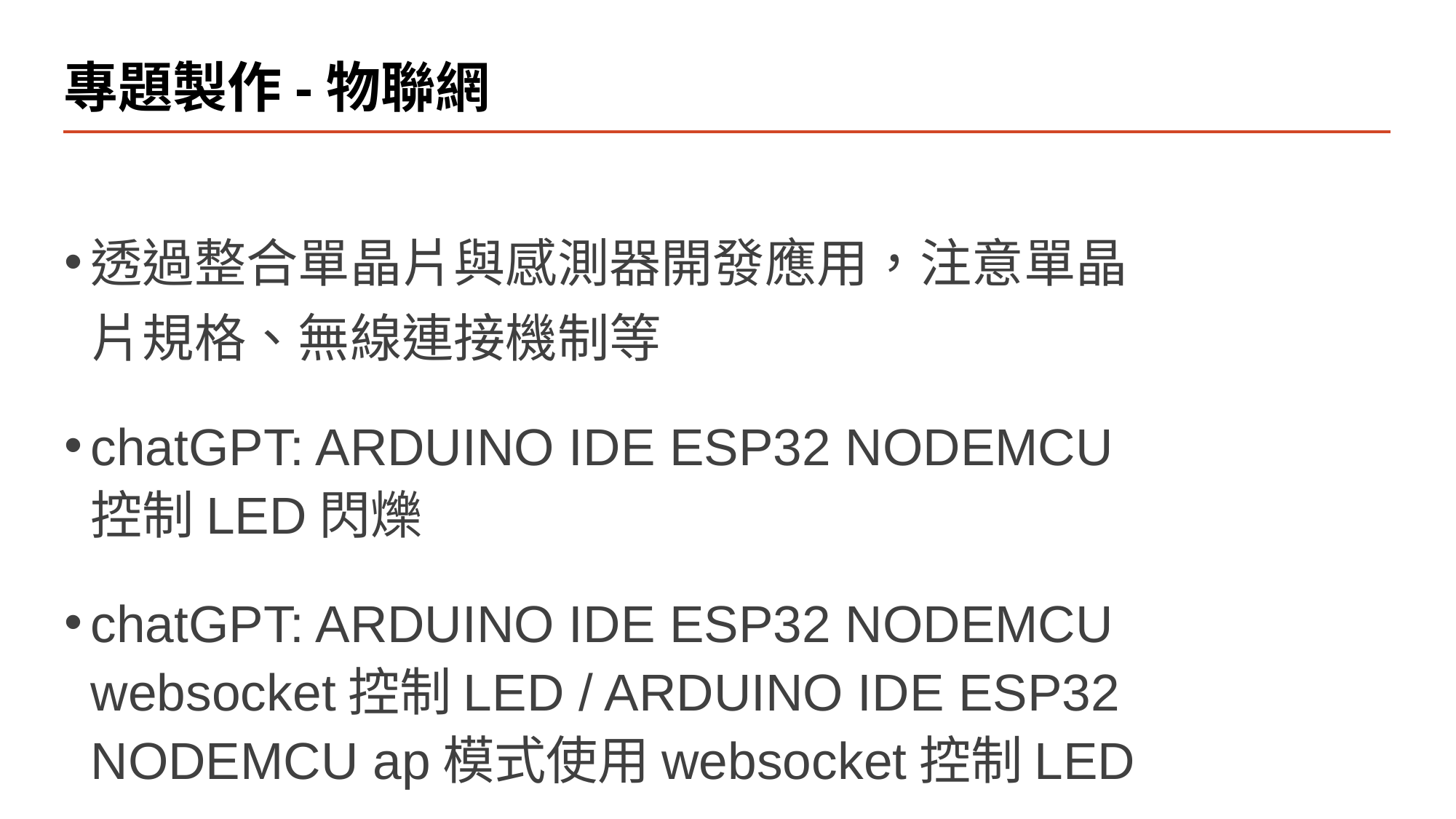

# 專題製作-物聯網
透過整合單晶片與感測器開發應用，注意單晶片規格、無線連接機制等
chatGPT: ARDUINO IDE ESP32 NODEMCU控制LED閃爍
chatGPT: ARDUINO IDE ESP32 NODEMCU websocket控制LED / ARDUINO IDE ESP32 NODEMCU ap模式使用websocket控制LED